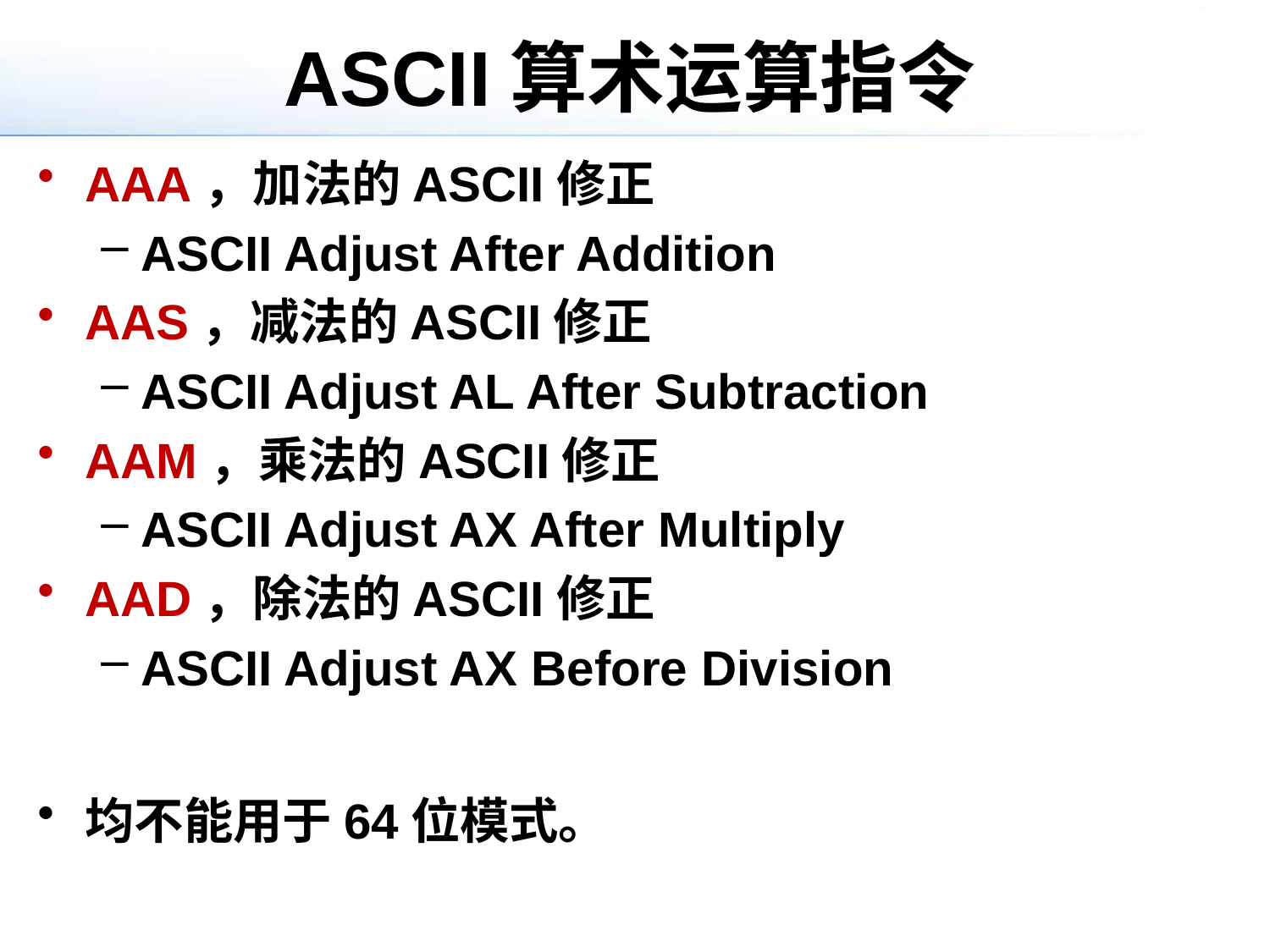

# ASCII算术运算指令
AAA，加法的ASCII修正
ASCII Adjust After Addition
AAS，减法的ASCII修正
ASCII Adjust AL After Subtraction
AAM，乘法的ASCII修正
ASCII Adjust AX After Multiply
AAD，除法的ASCII修正
ASCII Adjust AX Before Division

均不能用于64位模式。